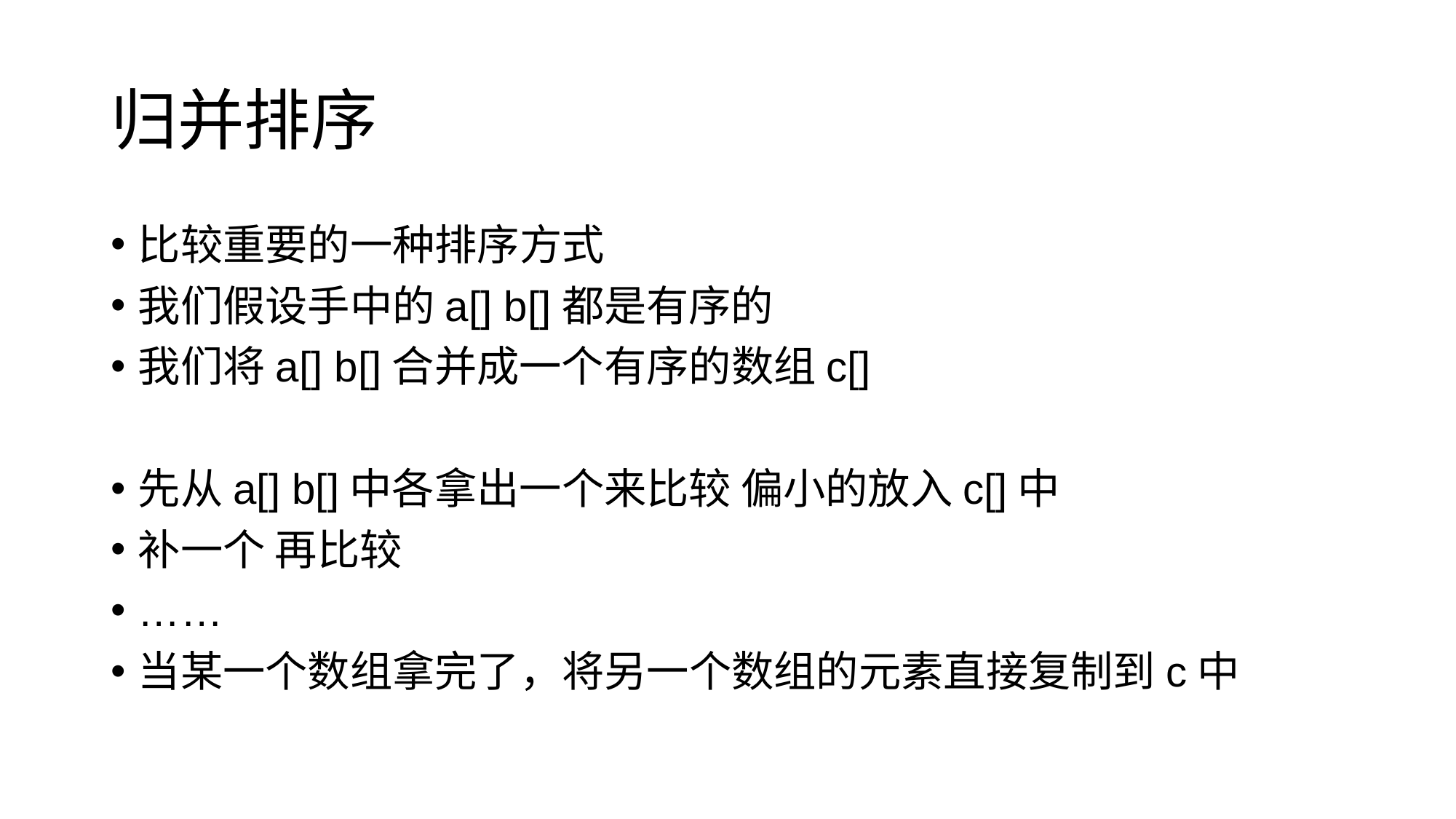

# 归并排序
比较重要的一种排序方式
我们假设手中的a[] b[]都是有序的
我们将a[] b[]合并成一个有序的数组c[]

先从a[] b[]中各拿出一个来比较 偏小的放入c[]中
补一个 再比较
……
当某一个数组拿完了，将另一个数组的元素直接复制到c中